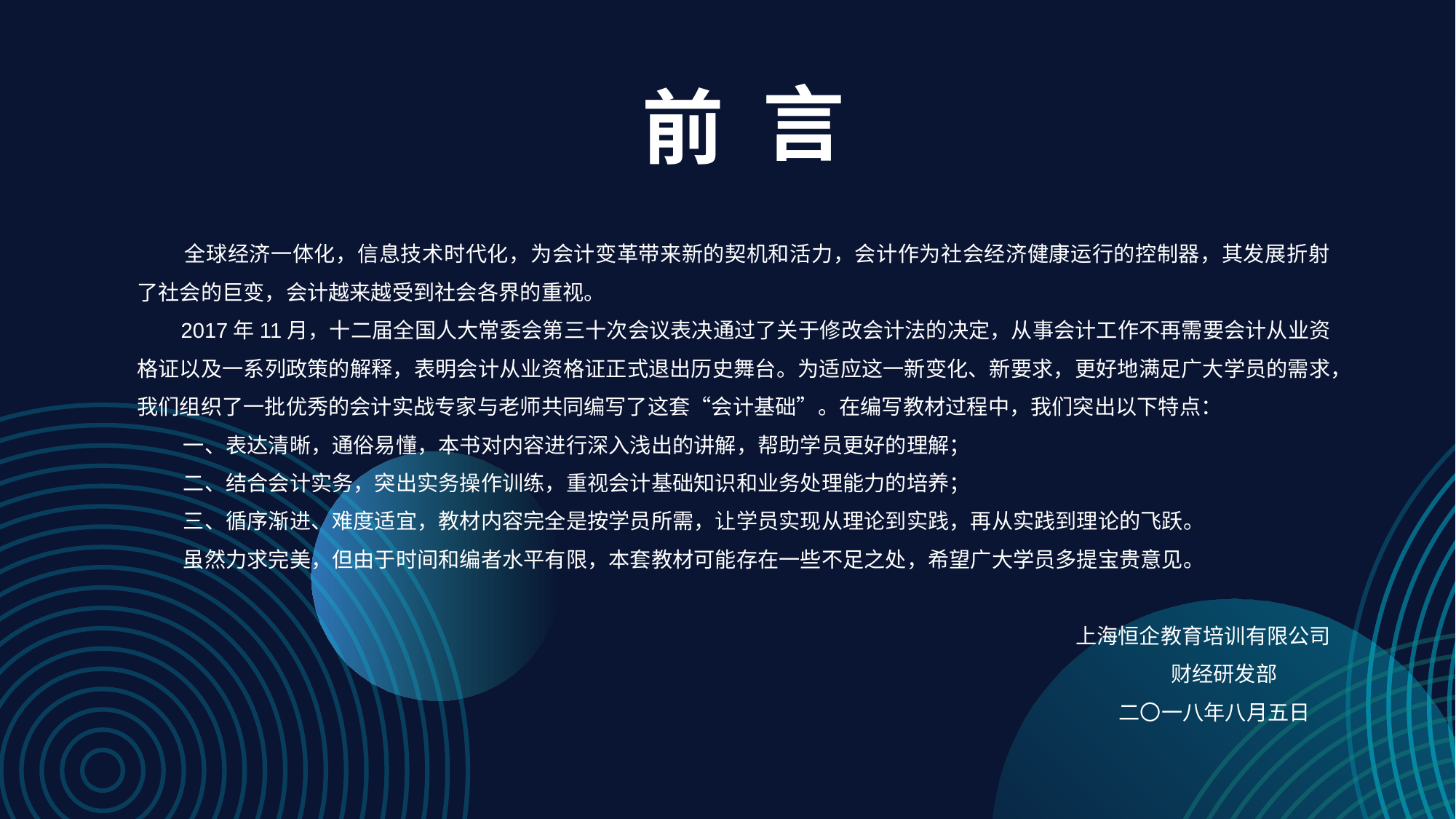

言
前
e7d195523061f1c0c30ee18c1b05f65d12b38e2533cb2ccdAE0CC34CB5CBEBFAEC353FED4DECE97C3E379FD1D933F5E4DC18EF8EA6B7A1130D5F6DE9DD2BE4B0A8C9126ACE5083D1F5A9E323B29CCFC77E4CC80EC5189371431F4671CBD48E6177643ABF6453FB67149B34E672388944E5774475C942B415C7D53F4BF56DFC119ED9B5EAFC66AB55
  全球经济一体化，信息技术时代化，为会计变革带来新的契机和活力，会计作为社会经济健康运行的控制器，其发展折射了社会的巨变，会计越来越受到社会各界的重视。
  2017年11月，十二届全国人大常委会第三十次会议表决通过了关于修改会计法的决定，从事会计工作不再需要会计从业资格证以及一系列政策的解释，表明会计从业资格证正式退出历史舞台。为适应这一新变化、新要求，更好地满足广大学员的需求，我们组织了一批优秀的会计实战专家与老师共同编写了这套“会计基础”。在编写教材过程中，我们突出以下特点：
  一、表达清晰，通俗易懂，本书对内容进行深入浅出的讲解，帮助学员更好的理解；
  二、结合会计实务，突出实务操作训练，重视会计基础知识和业务处理能力的培养；
  三、循序渐进、难度适宜，教材内容完全是按学员所需，让学员实现从理论到实践，再从实践到理论的飞跃。
  虽然力求完美，但由于时间和编者水平有限，本套教材可能存在一些不足之处，希望广大学员多提宝贵意见。

上海恒企教育培训有限公司
财经研发部
二〇一八年八月五日